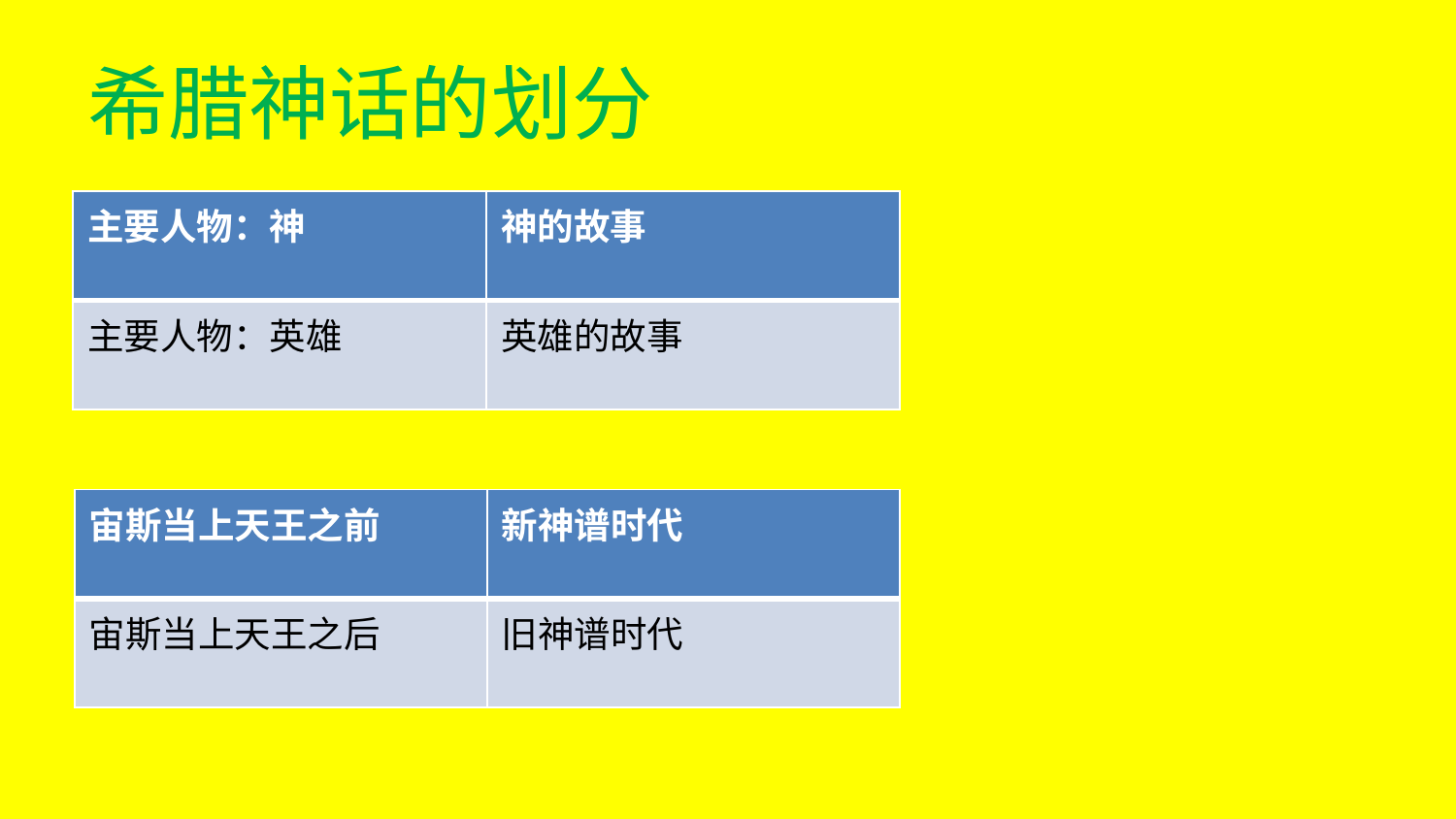

# 希腊神话的划分
| 主要人物：神 | 神的故事 |
| --- | --- |
| 主要人物：英雄 | 英雄的故事 |
| 宙斯当上天王之前 | 新神谱时代 |
| --- | --- |
| 宙斯当上天王之后 | 旧神谱时代 |